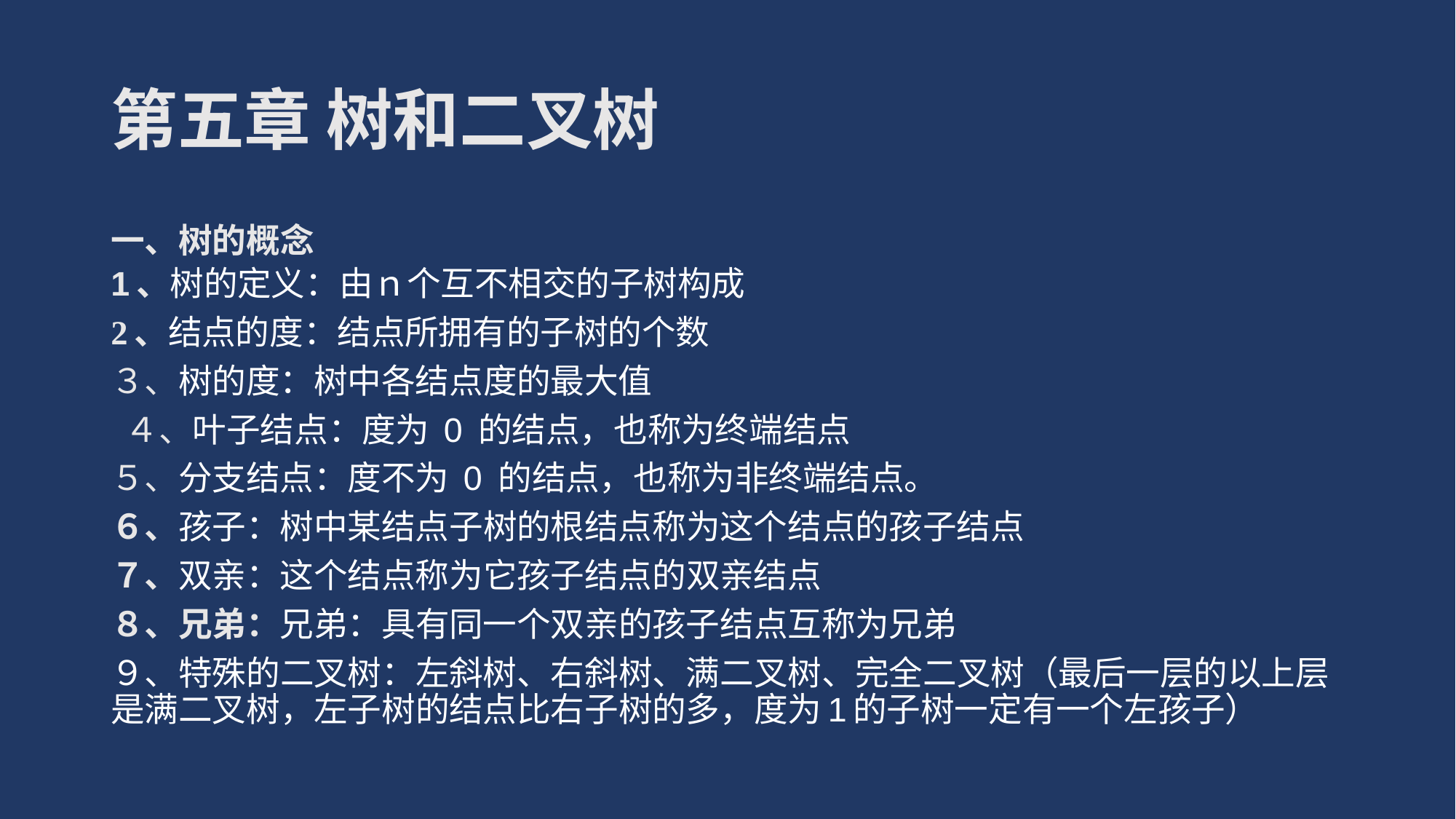

# 第五章 树和二叉树
一、树的概念
1、树的定义：由ｎ个互不相交的子树构成
2、结点的度：结点所拥有的子树的个数
３、树的度：树中各结点度的最大值
 ４、叶子结点：度为 0 的结点，也称为终端结点
５、分支结点：度不为 0 的结点，也称为非终端结点。
６、孩子：树中某结点子树的根结点称为这个结点的孩子结点
７、双亲：这个结点称为它孩子结点的双亲结点
８、兄弟：兄弟：具有同一个双亲的孩子结点互称为兄弟
９、特殊的二叉树：左斜树、右斜树、满二叉树、完全二叉树（最后一层的以上层是满二叉树，左子树的结点比右子树的多，度为1的子树一定有一个左孩子）